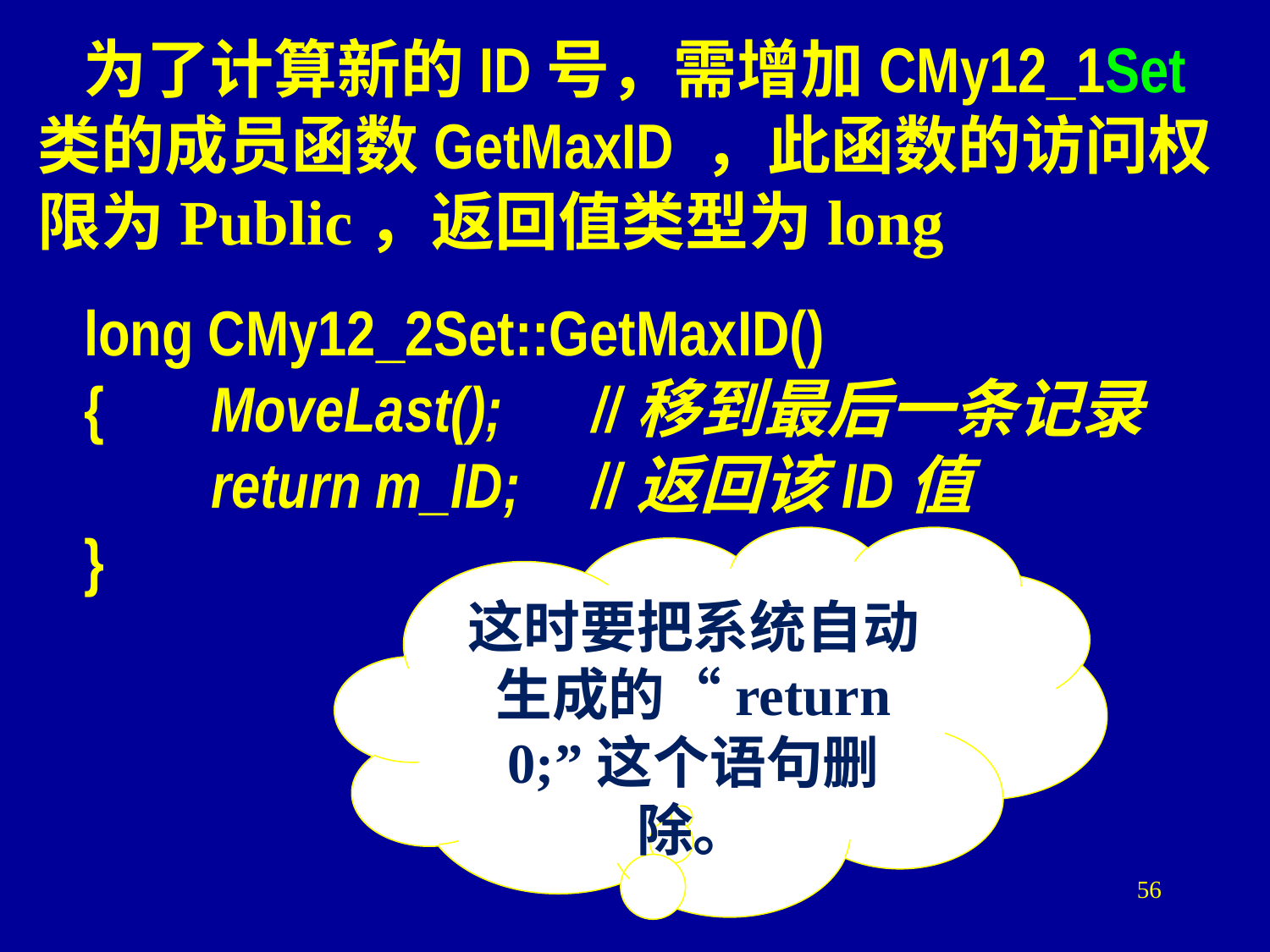

为了计算新的ID号，需增加CMy12_1Set类的成员函数GetMaxID ，此函数的访问权限为Public，返回值类型为long
long CMy12_2Set::GetMaxID()
{	MoveLast();	//移到最后一条记录
	return m_ID; 	//返回该ID值
}
这时要把系统自动生成的“return 0;”这个语句删除。
56